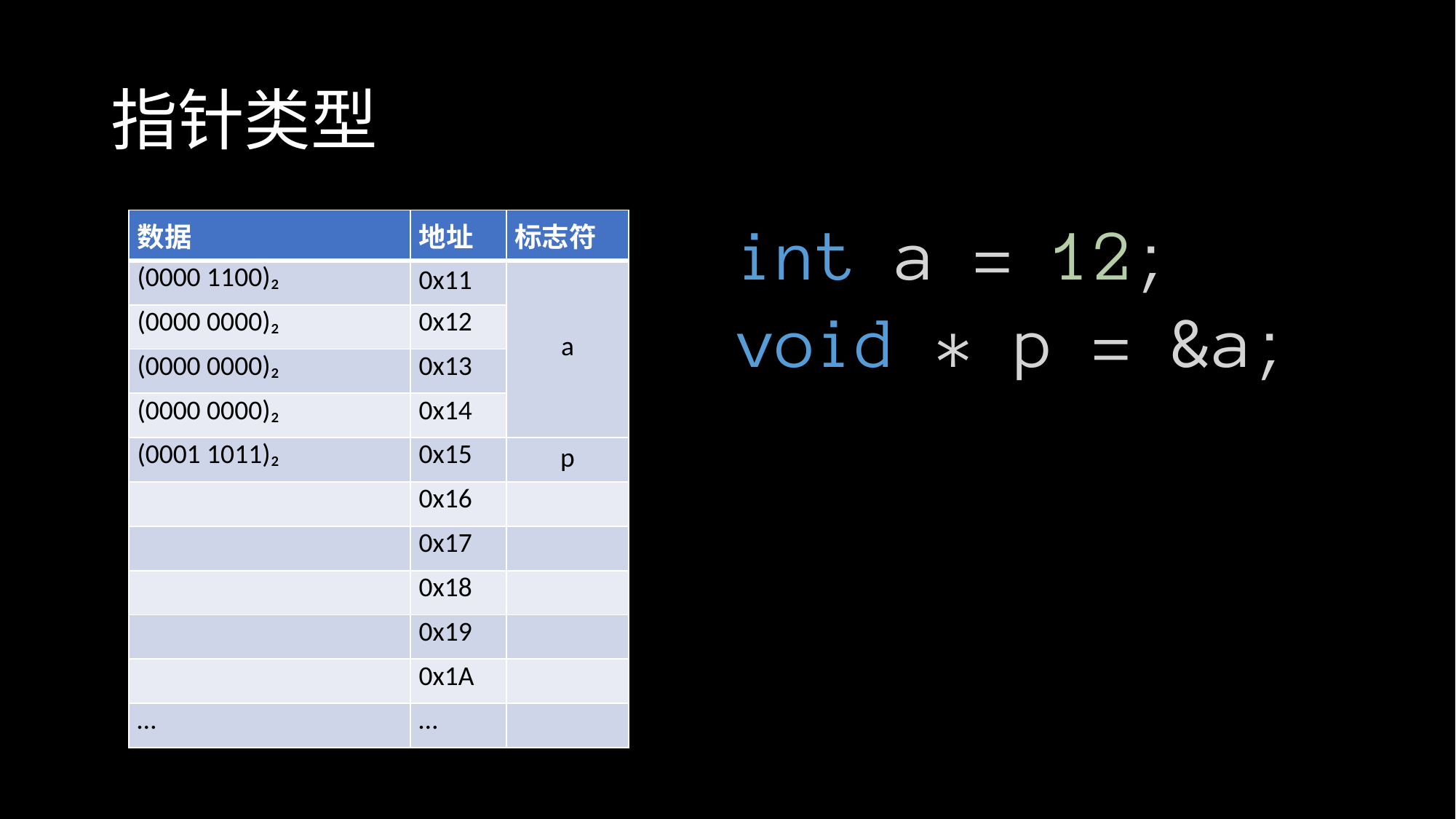

# 指针类型
int a = 12;
void * p = &a;
| 数据 | 地址 | 标志符 |
| --- | --- | --- |
| (0000 1100)₂ | 0x11 | a |
| (0000 0000)₂ | 0x12 |  |
| (0000 0000)₂ | 0x13 |  |
| (0000 0000)₂ | 0x14 |  |
| (0001 1011)₂ | 0x15 | p |
|  | 0x16 |  |
|  | 0x17 |  |
|  | 0x18 |  |
|  | 0x19 |  |
|  | 0x1A |  |
| … | … |  |